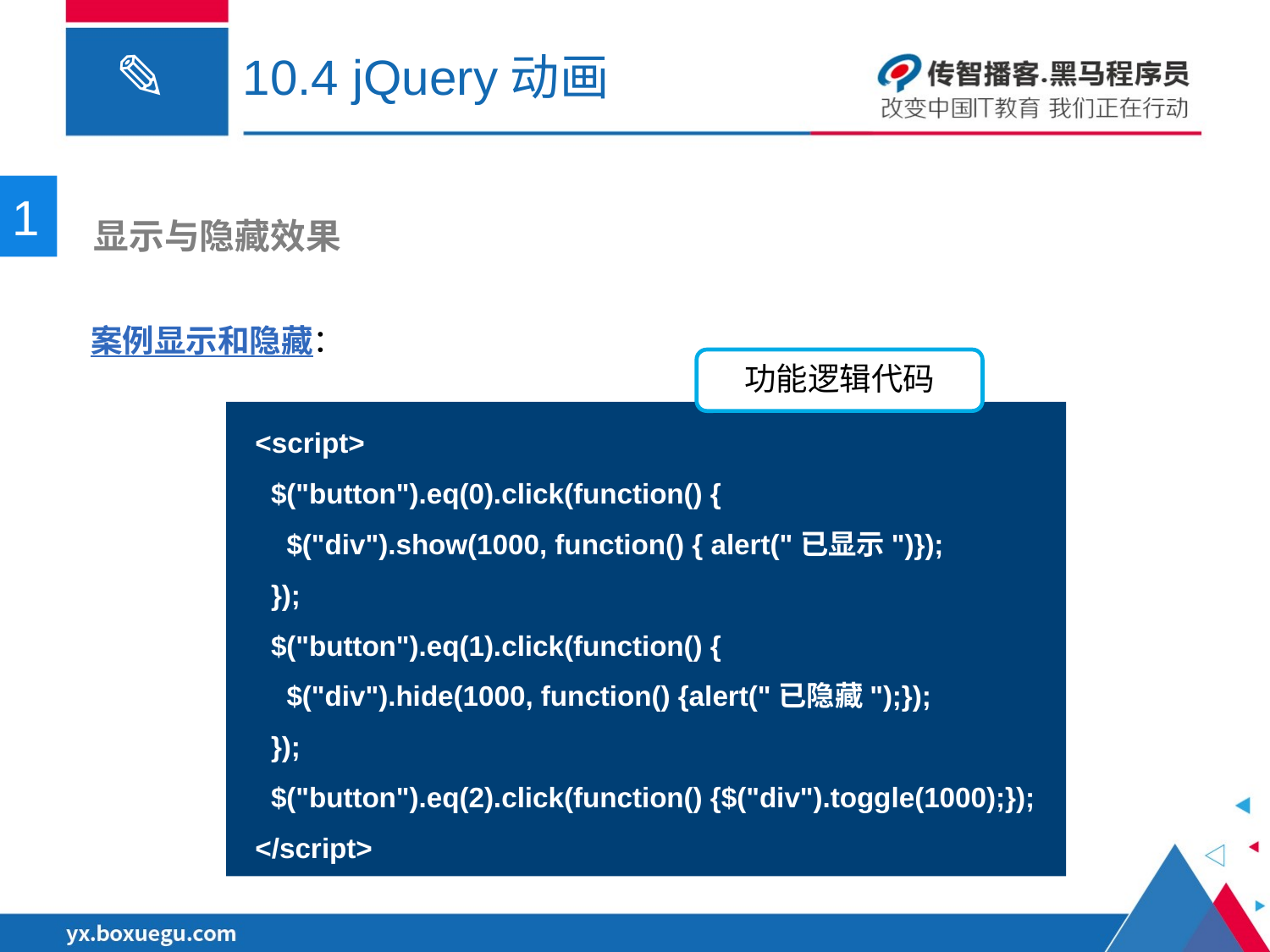

# 10.4 jQuery动画

1
  显示与隐藏效果
案例显示和隐藏：
功能逻辑代码
<script>
  $("button").eq(0).click(function() {
    $("div").show(1000, function() { alert("已显示")});
  });
  $("button").eq(1).click(function() {
    $("div").hide(1000, function() {alert("已隐藏");});
  });
  $("button").eq(2).click(function() {$("div").toggle(1000);});
</script>